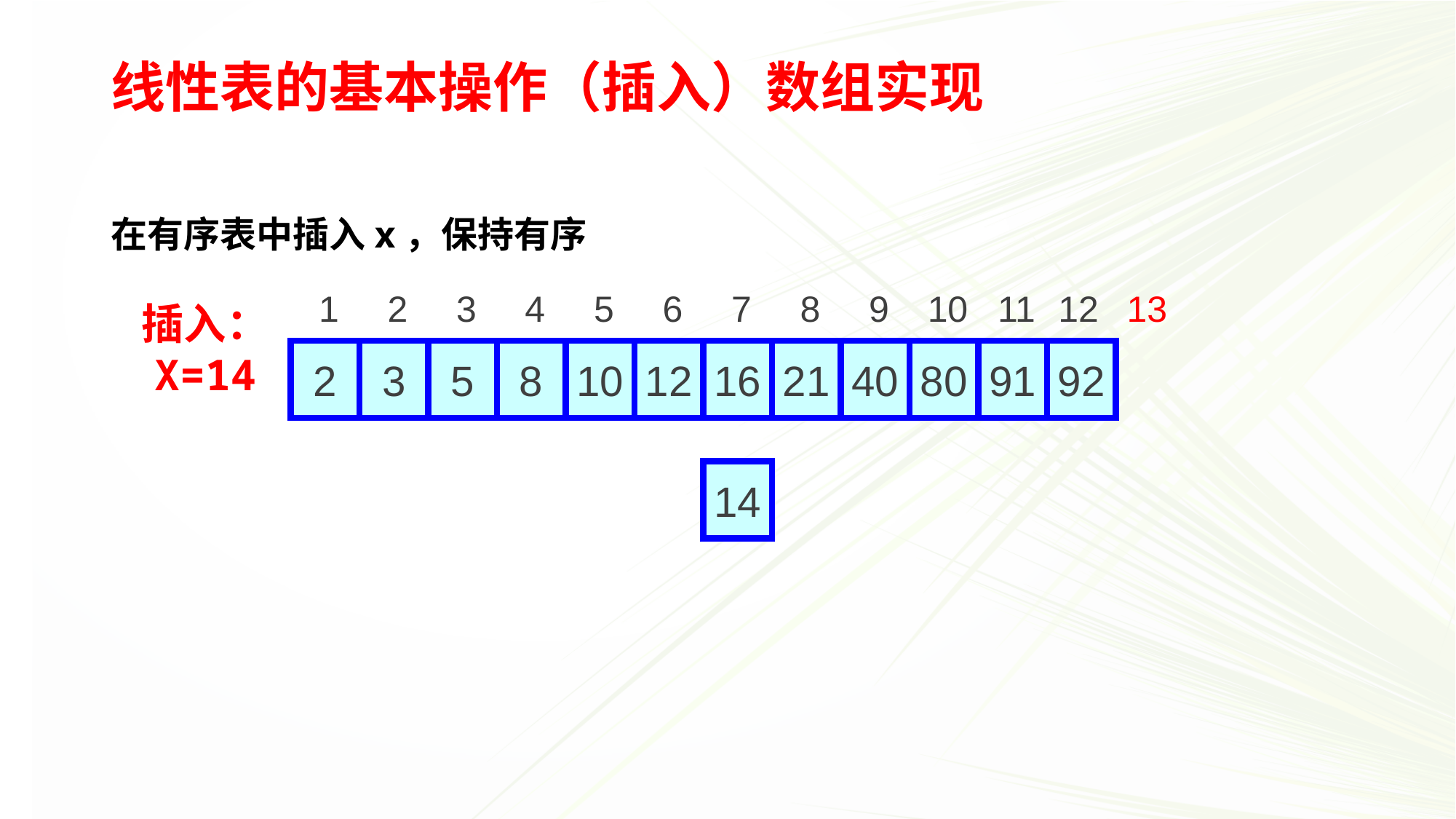

# 线性表的基本操作（插入）数组实现

在有序表中插入x，保持有序

1
2
3
4
5
6
7
8
9
10
11
12
13
插入：
X=14
2
3
5
8
10
12
16
21
40
80
91
92
14